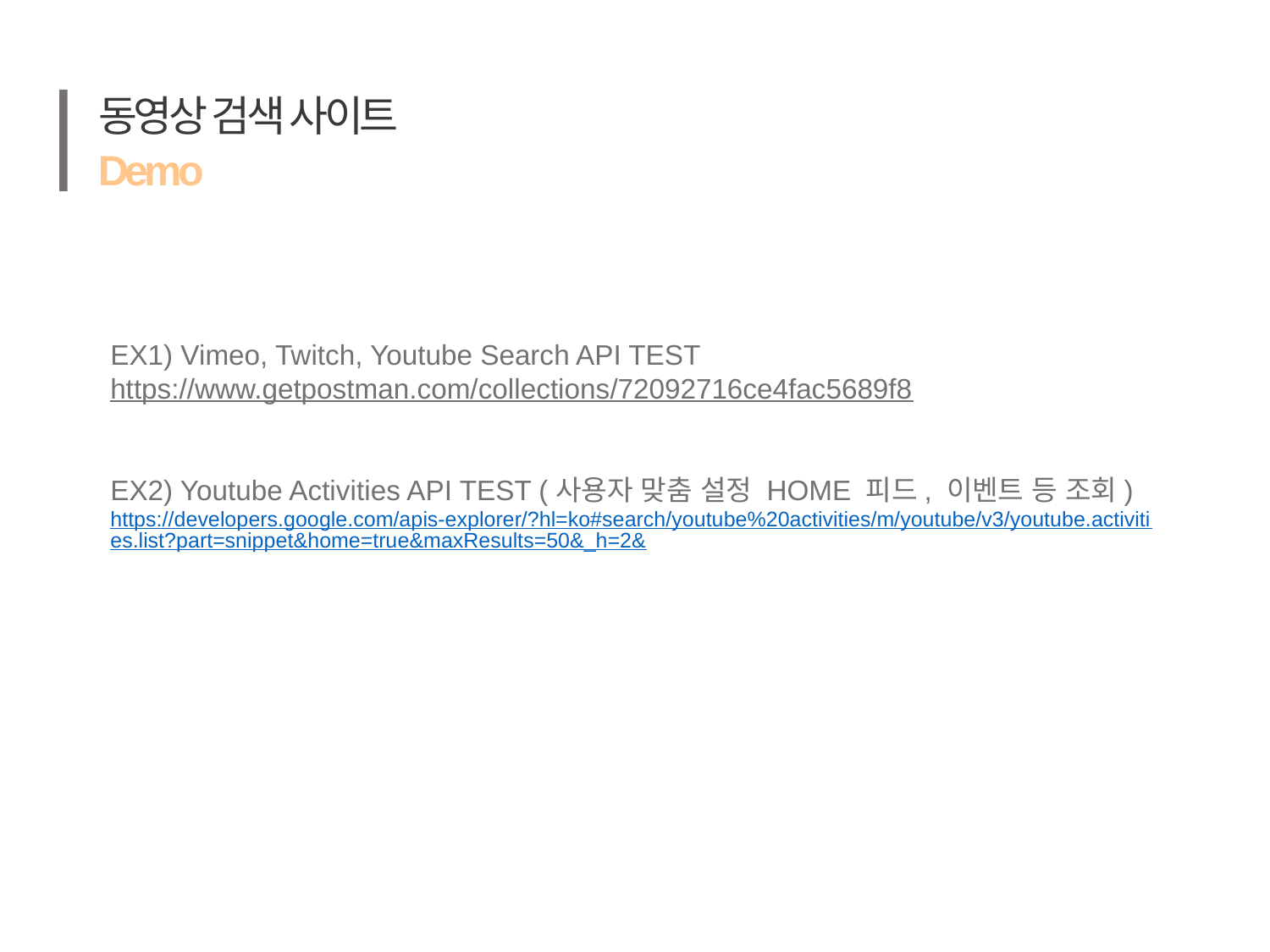

동영상 검색 사이트

Demo
EX1) Vimeo, Twitch, Youtube Search API TEST
https://www.getpostman.com/collections/72092716ce4fac5689f8

EX2) Youtube Activities API TEST (사용자 맞춤 설정 HOME 피드, 이벤트 등 조회)
https://developers.google.com/apis-explorer/?hl=ko#search/youtube%20activities/m/youtube/v3/youtube.activities.list?part=snippet&home=true&maxResults=50&_h=2&